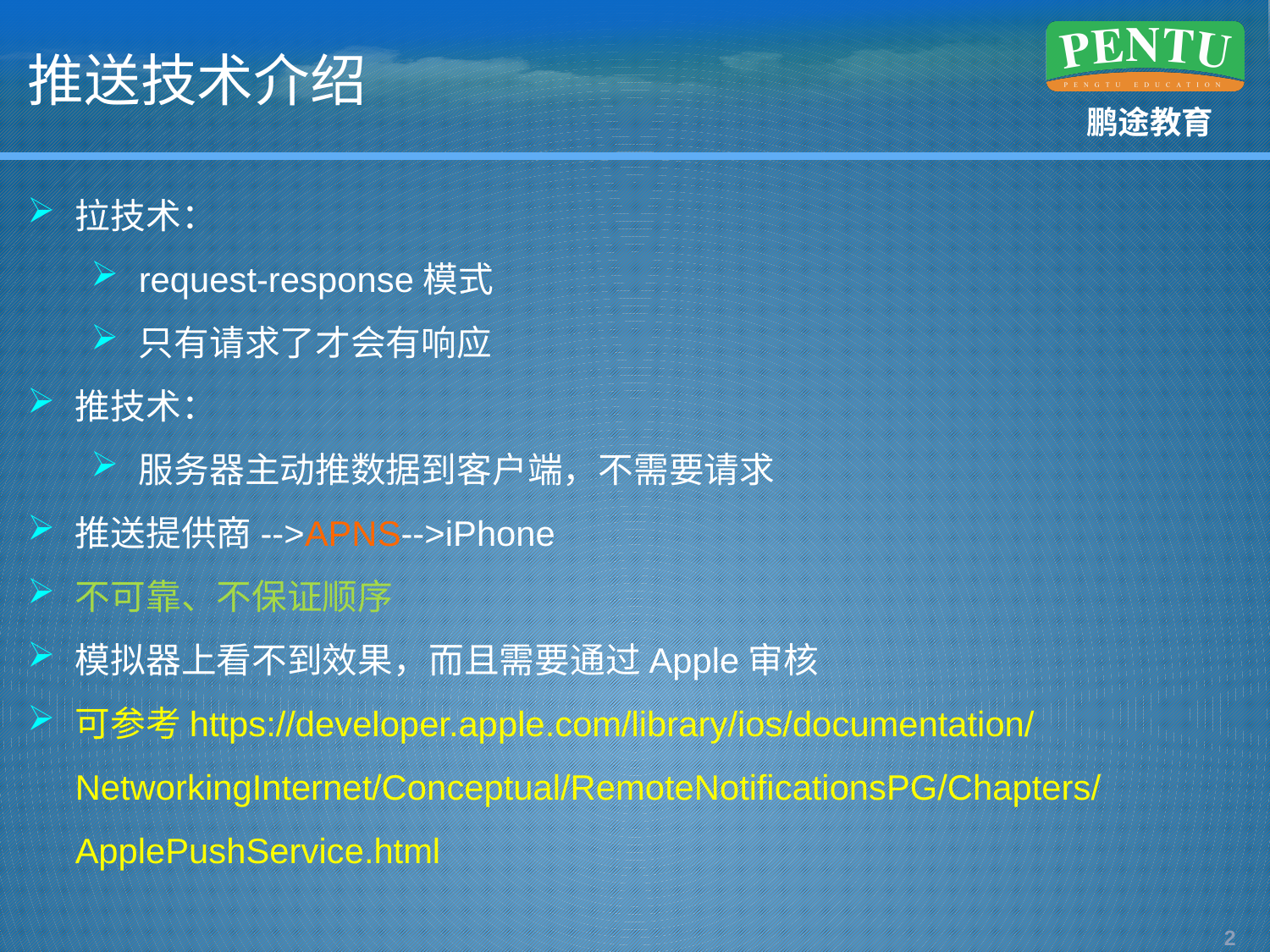

# 推送技术介绍
拉技术：
request-response模式
只有请求了才会有响应
推技术：
服务器主动推数据到客户端，不需要请求
推送提供商-->APNS-->iPhone
不可靠、不保证顺序
模拟器上看不到效果，而且需要通过Apple审核
可参考https://developer.apple.com/library/ios/documentation/NetworkingInternet/Conceptual/RemoteNotificationsPG/Chapters/ApplePushService.html
2